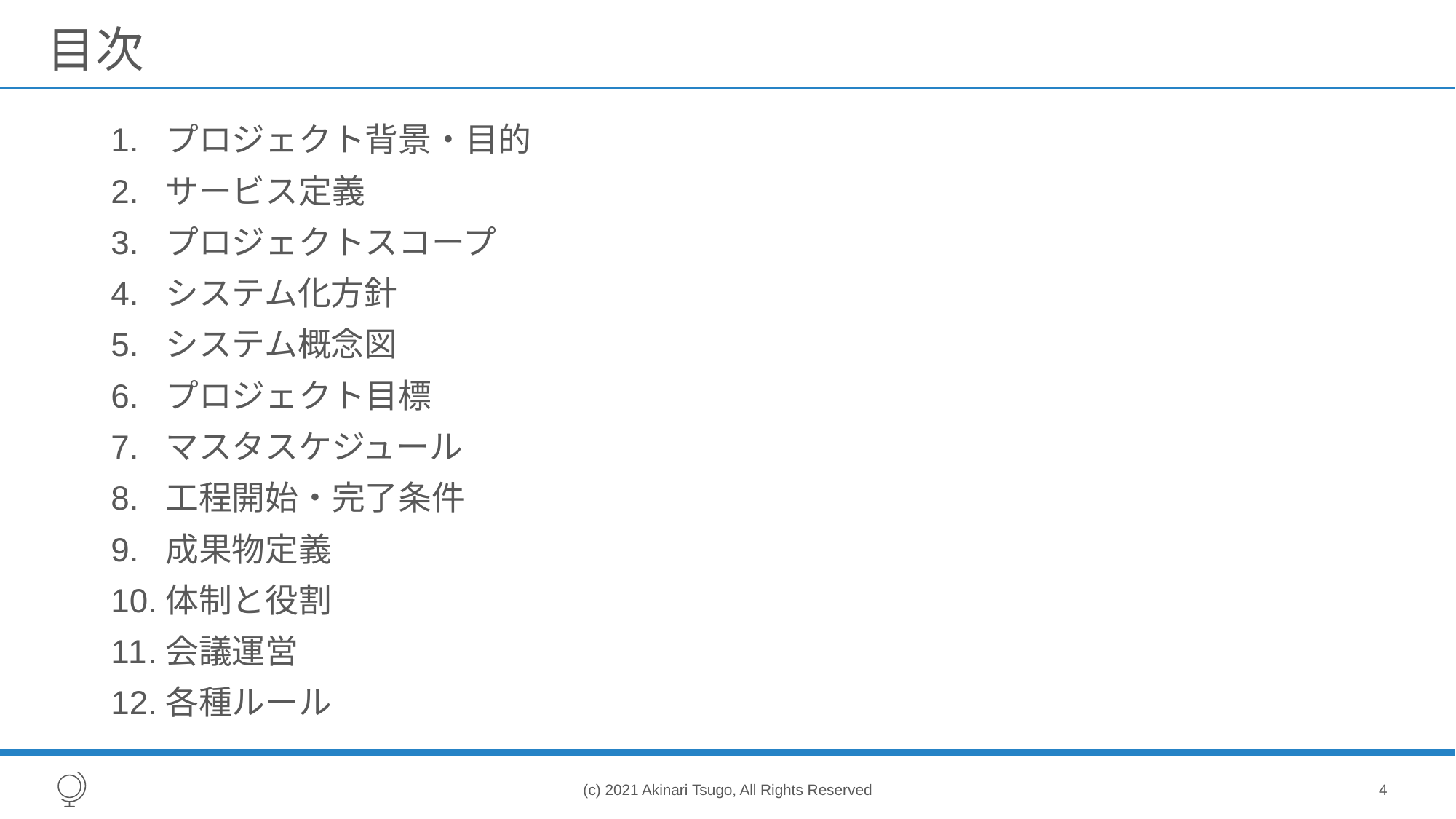

# 目次
プロジェクト背景・目的
サービス定義
プロジェクトスコープ
システム化方針
システム概念図
プロジェクト目標
マスタスケジュール
工程開始・完了条件
成果物定義
体制と役割
会議運営
各種ルール